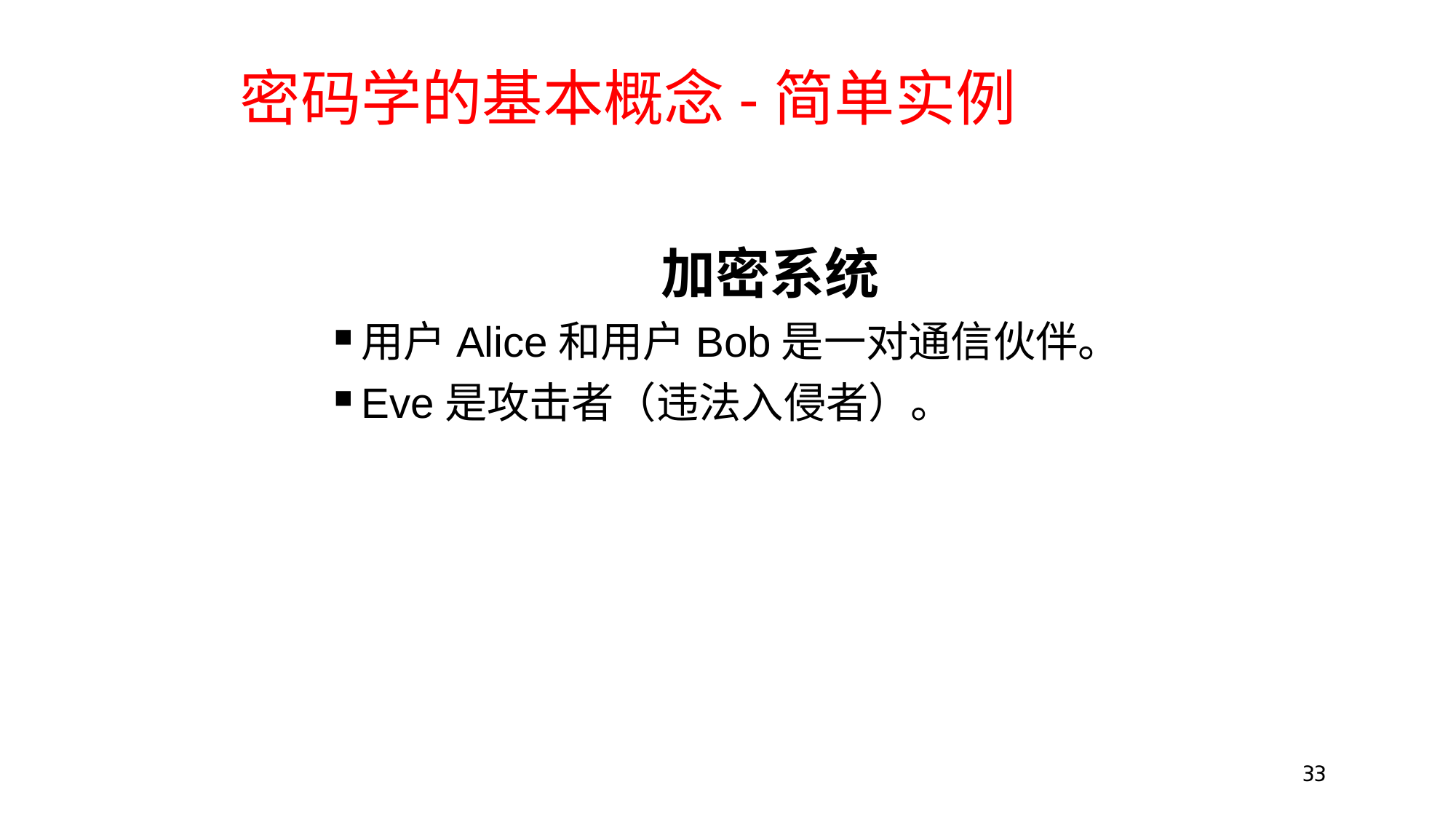

# 密码学的基本概念-简单实例
加密系统
用户Alice和用户Bob是一对通信伙伴。
Eve是攻击者（违法入侵者）。
33